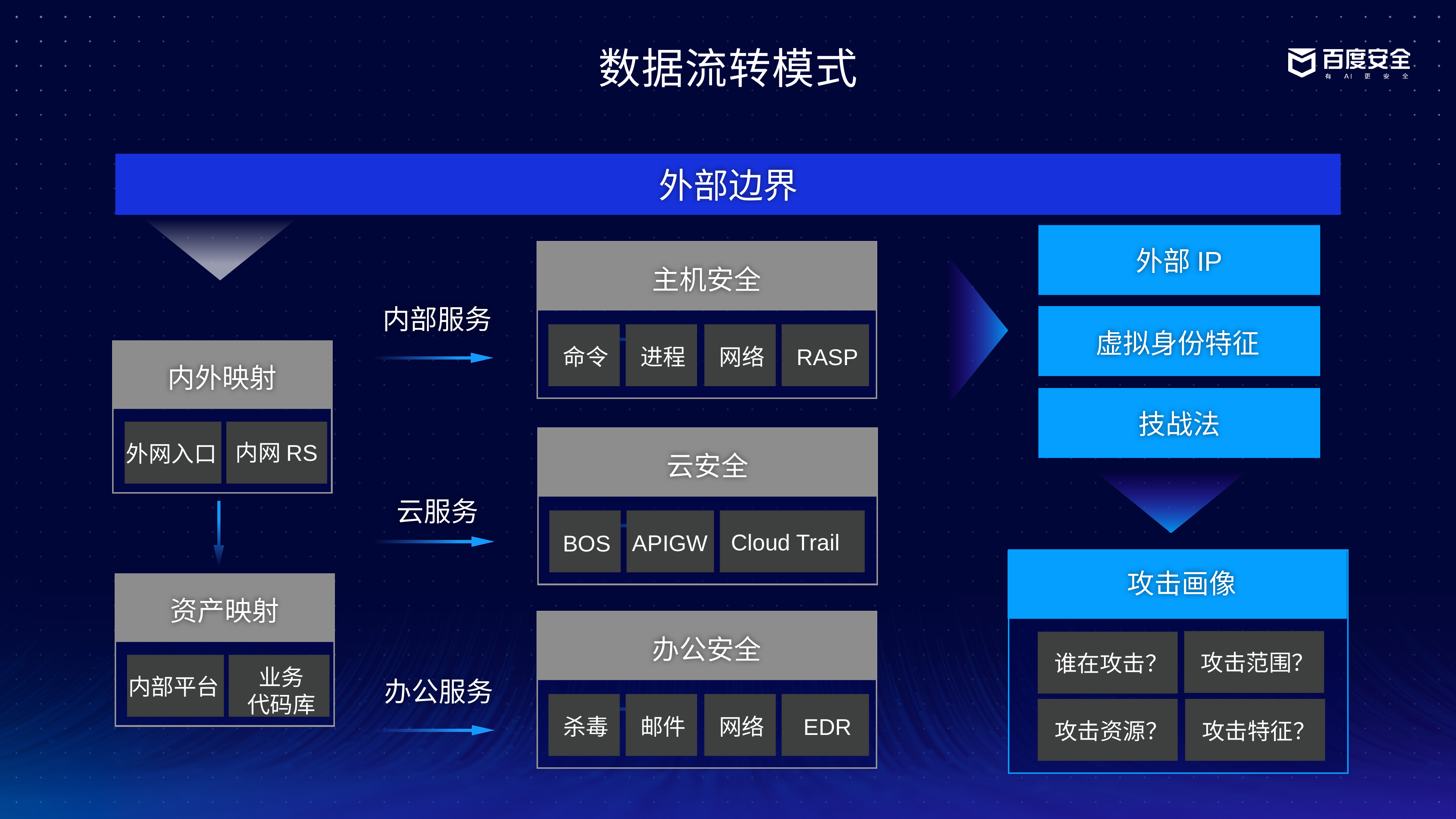

数据流转模式

外部边界

主机安全

RASP

网络

命令

进程

外部IP

内部服务

虚拟身份特征

内外映射

内网RS
外网入口

技战法

云安全

Cloud Trail

BOS

APIGW

云服务

攻击画像

资产映射

业务
代码库
内部平台

办公安全

EDR

网络

杀毒

邮件

攻击范围？

谁在攻击？
办公服务

攻击特征？

攻击资源？